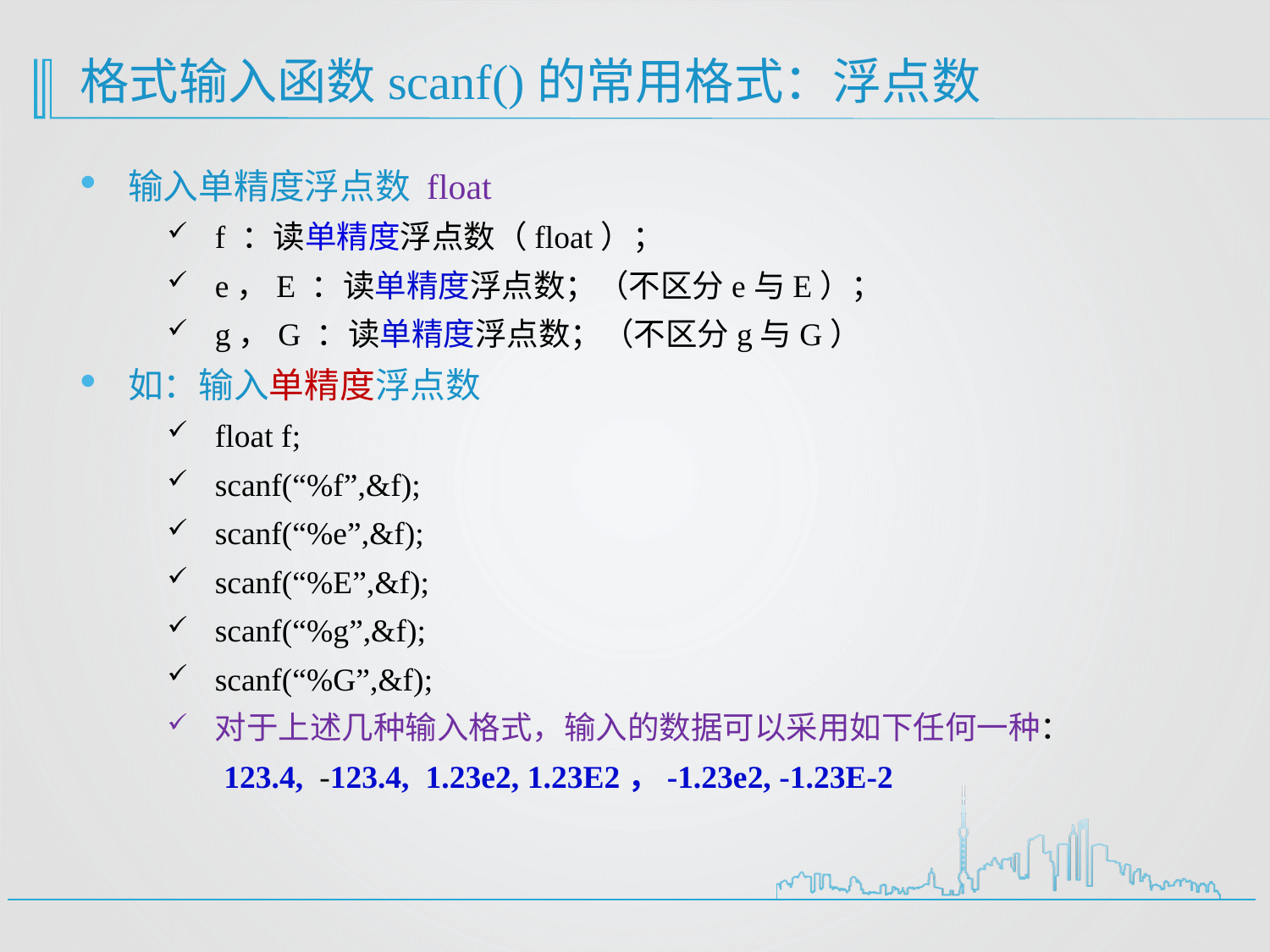

# 格式输入函数scanf()的常用格式：浮点数
输入单精度浮点数 float
f ：读单精度浮点数（float）；
e，E ：读单精度浮点数；（不区分e与E）；
g，G ：读单精度浮点数；（不区分g与G）
如：输入单精度浮点数
float f;
scanf(“%f”,&f);
scanf(“%e”,&f);
scanf(“%E”,&f);
scanf(“%g”,&f);
scanf(“%G”,&f);
对于上述几种输入格式，输入的数据可以采用如下任何一种：
       123.4,  -123.4,  1.23e2, 1.23E2，-1.23e2, -1.23E-2